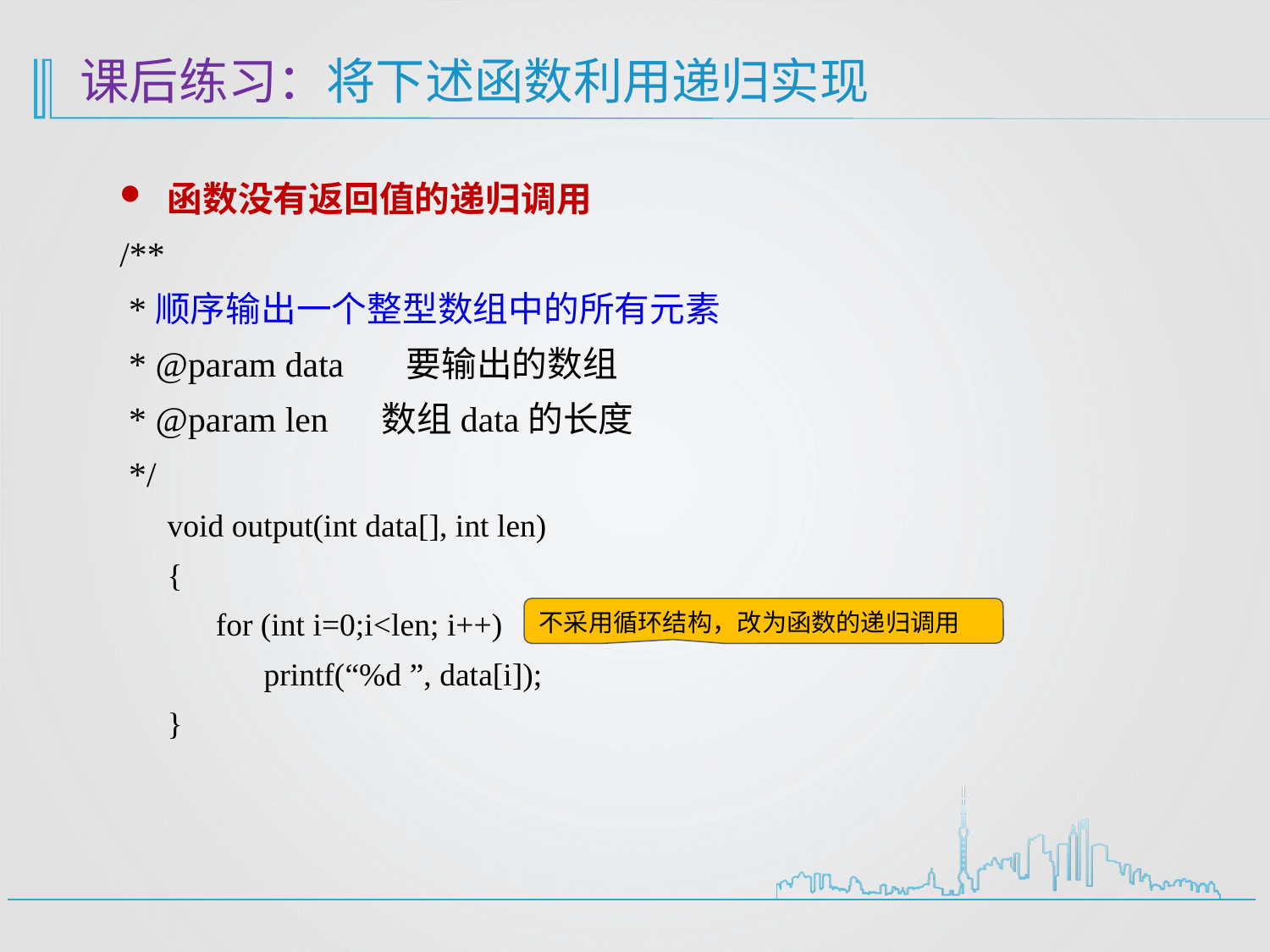

# 课后练习：将下述函数利用递归实现
函数没有返回值的递归调用
/**
 *顺序输出一个整型数组中的所有元素
 * @param data      要输出的数组
 * @param len     数组data的长度
 */
void output(int data[], int len)
{
      for (int i=0;i<len; i++)
            printf(“%d ”, data[i]);
}

不采用循环结构，改为函数的递归调用